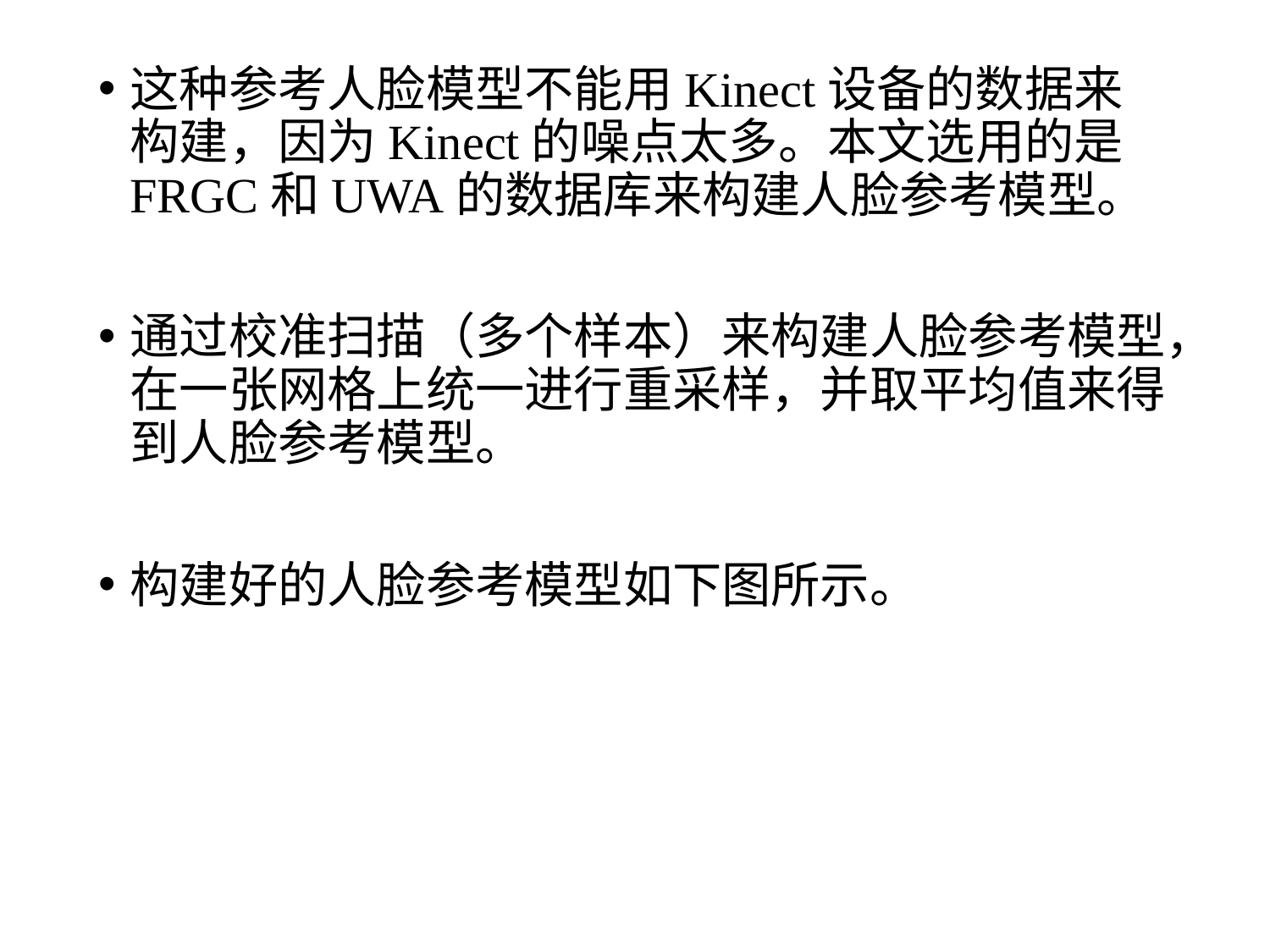

这种参考人脸模型不能用Kinect设备的数据来构建，因为Kinect的噪点太多。本文选用的是FRGC和UWA的数据库来构建人脸参考模型。

通过校准扫描（多个样本）来构建人脸参考模型，在一张网格上统一进行重采样，并取平均值来得到人脸参考模型。

构建好的人脸参考模型如下图所示。